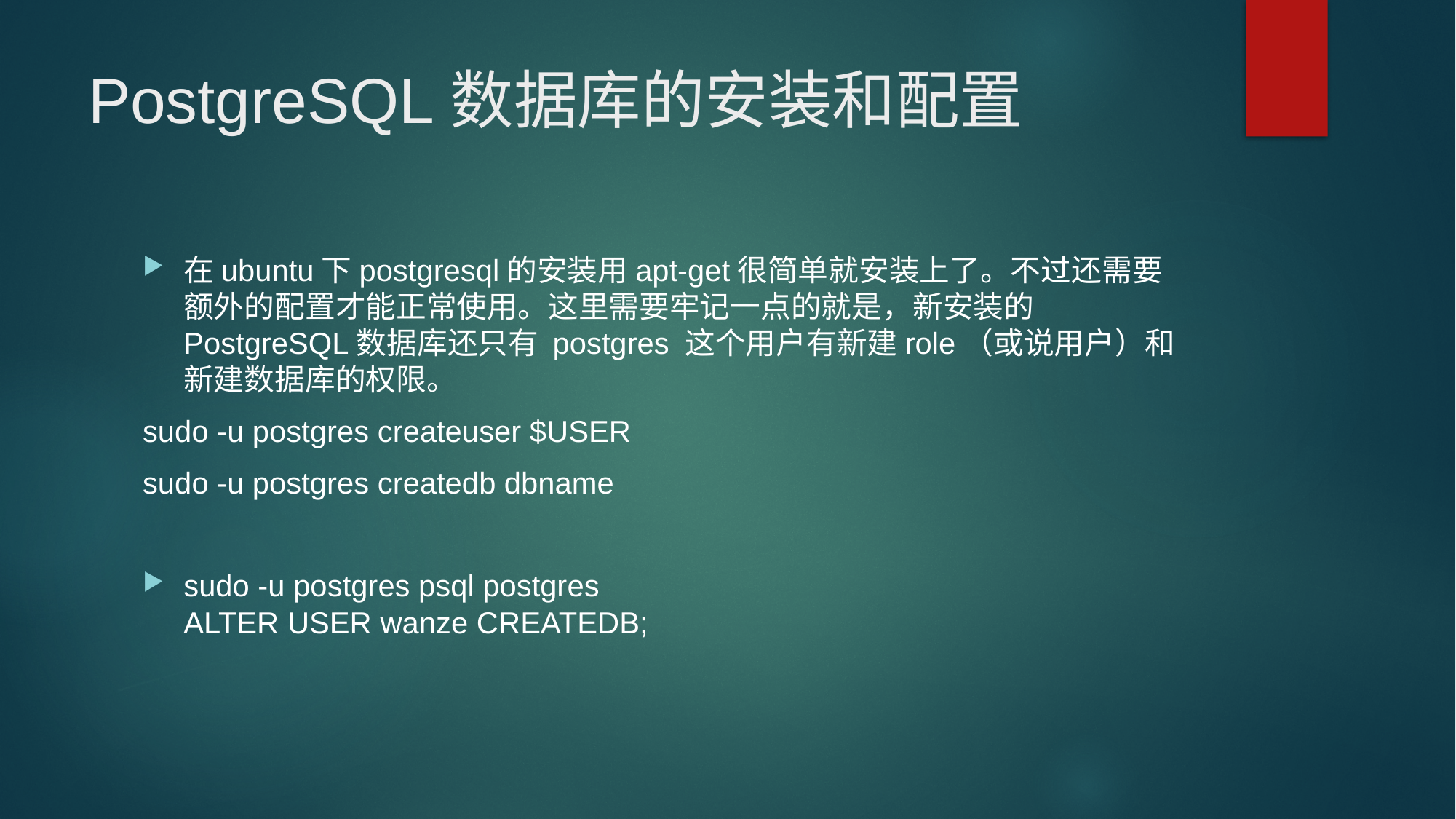

# PostgreSQL数据库的安装和配置
在ubuntu下postgresql的安装用apt-get很简单就安装上了。不过还需要额外的配置才能正常使用。这里需要牢记一点的就是，新安装的PostgreSQL数据库还只有 postgres 这个用户有新建role（或说用户）和新建数据库的权限。
sudo -u postgres createuser $USER
sudo -u postgres createdb dbname

sudo -u postgres psql postgres
ALTER USER wanze CREATEDB;